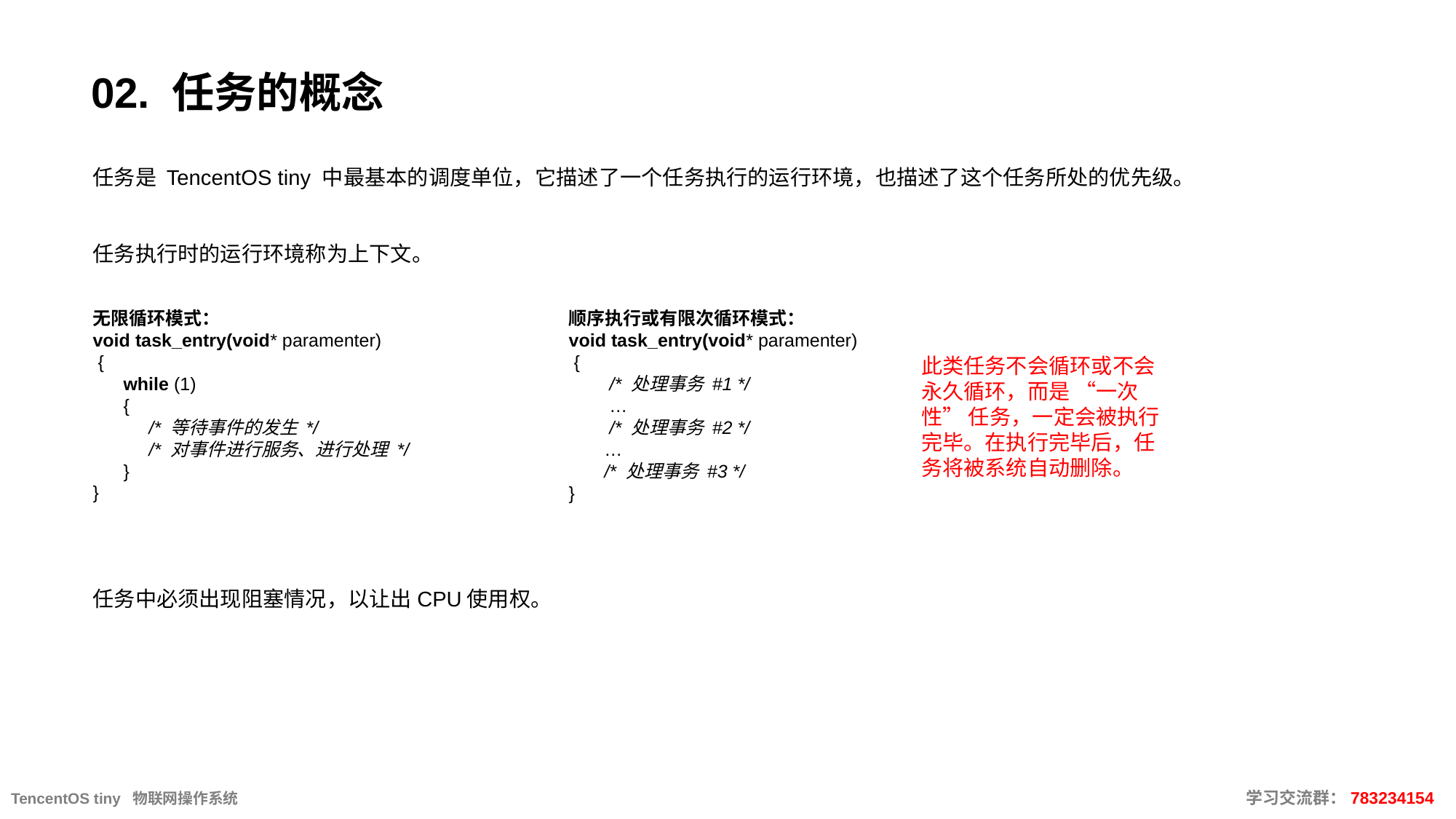

# 02. 任务的概念
任务是 TencentOS tiny 中最基本的调度单位，它描述了一个任务执行的运行环境，也描述了这个任务所处的优先级。

任务执行时的运行环境称为上下文。

任务中必须出现阻塞情况，以让出CPU使用权。

无限循环模式：
void task_entry(void* paramenter)
 {
      while (1)
      {
           /* 等待事件的发生 */
           /* 对事件进行服务、进行处理 */
      }
}

顺序执行或有限次循环模式：
void task_entry(void* paramenter)
 {
        /* 处理事务 #1 */
        …
        /* 处理事务 #2 */
       …
       /* 处理事务 #3 */
}
此类任务不会循环或不会永久循环，而是 “一次性” 任务，一定会被执行完毕。在执行完毕后，任务将被系统自动删除。
TencentOS tiny  物联网操作系统									          学习交流群：783234154